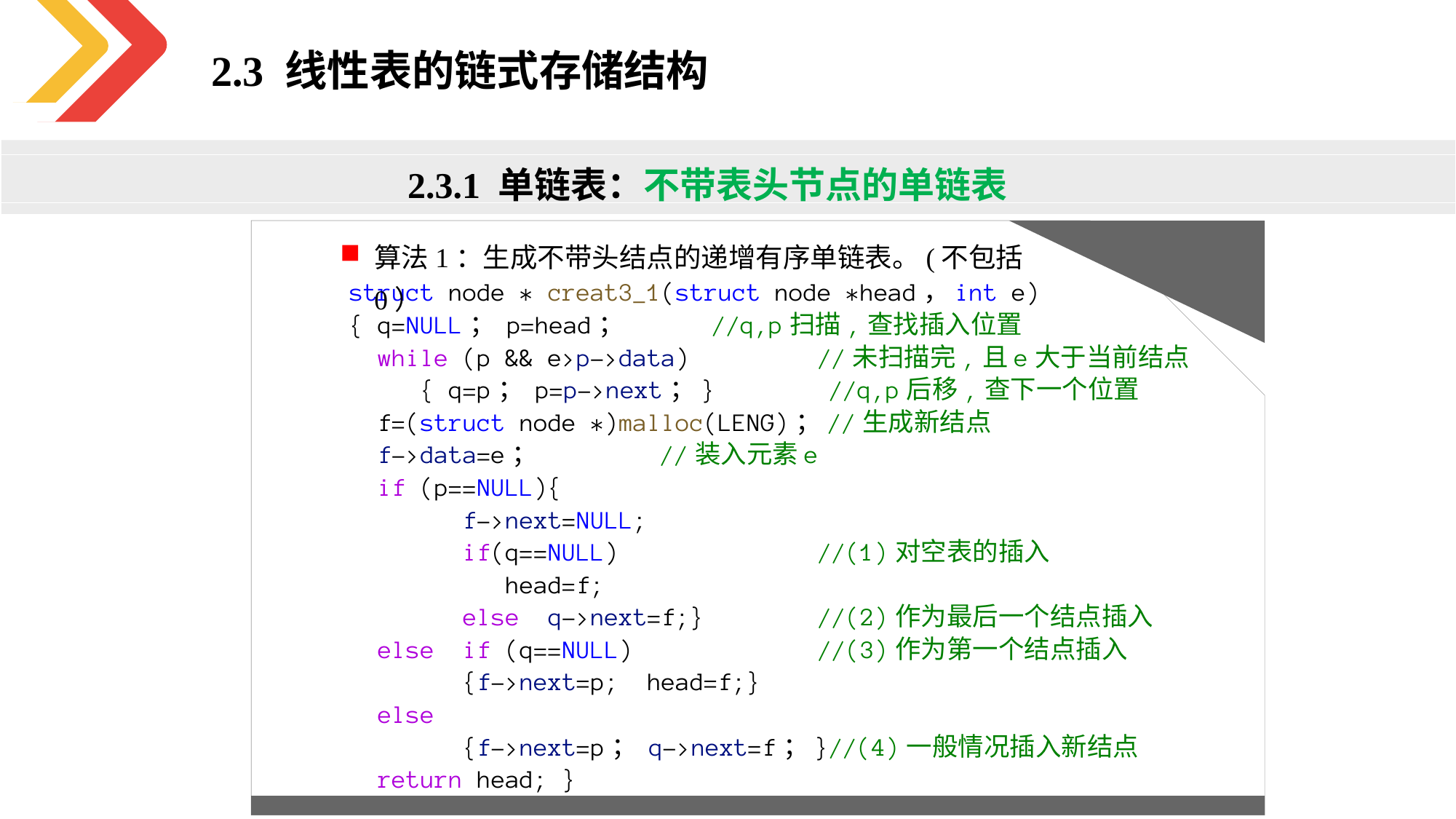

2.3 线性表的链式存储结构

2.3.1 单链表：不带表头节点的单链表

算法1：生成不带头结点的递增有序单链表。(不包括0）
struct node * creat3_1(struct node *head，int e)
{ q=NULL； p=head；              //q,p扫描,查找插入位置
  while (p && e>p->data)         //未扫描完,且e大于当前结点
     { q=p； p=p->next；}        //q,p后移,查下一个位置
  f=(struct node *)malloc(LENG)；//生成新结点
  f->data=e；                    //装入元素e
  if (p==NULL){
        f->next=NULL;
        if(q==NULL)              //(1)对空表的插入
           head=f;
        else  q->next=f;}        //(2)作为最后一个结点插入
  else  if (q==NULL)             //(3)作为第一个结点插入
        {f->next=p;  head=f;}
  else
        {f->next=p； q->next=f；}//(4)一般情况插入新结点
  return head; }